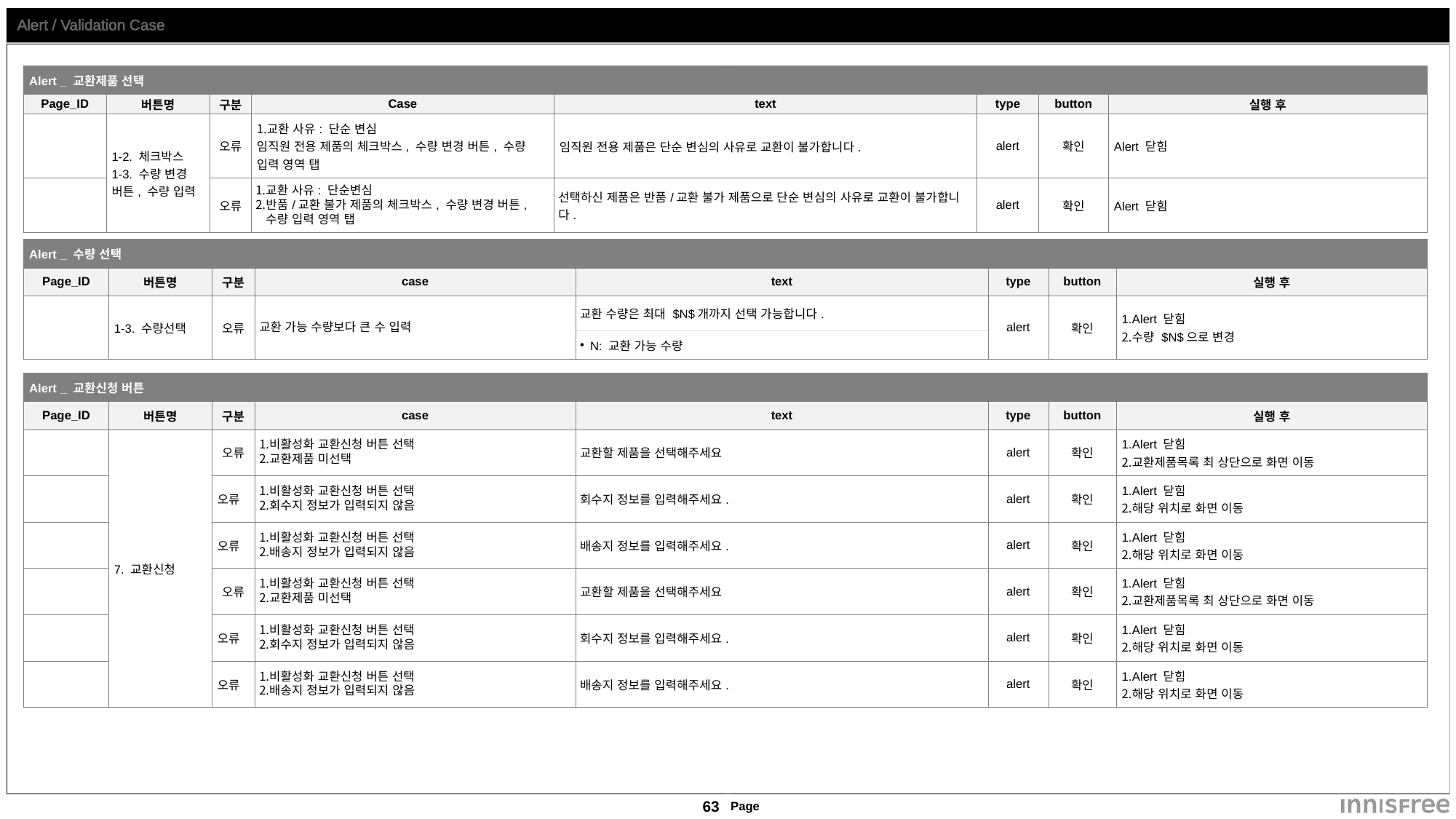

# Alert / Validation Case
| Alert \_ 교환제품 선택 |  |  |  |  |  |  |  |
| --- | --- | --- | --- | --- | --- | --- | --- |
| Page\_ID | 버튼명 | 구분 | Case | text | type | button | 실행 후 |
|  | 1-2. 체크박스 1-3. 수량 변경 버튼, 수량 입력 | 오류 | 교환 사유: 단순 변심 임직원 전용 제품의 체크박스, 수량 변경 버튼, 수량 입력 영역 탭 | 임직원 전용 제품은 단순 변심의 사유로 교환이 불가합니다. | alert | 확인 | Alert 닫힘 |
|  |  | 오류 | 교환 사유: 단순변심 반품/교환 불가 제품의 체크박스, 수량 변경 버튼, 수량 입력 영역 탭 | 선택하신 제품은 반품/교환 불가 제품으로 단순 변심의 사유로 교환이 불가합니다. | alert | 확인 | Alert 닫힘 |
| Alert \_ 수량 선택 |  |  |  |  |  |  |  |
| --- | --- | --- | --- | --- | --- | --- | --- |
| Page\_ID | 버튼명 | 구분 | case | text | type | button | 실행 후 |
|  | 1-3. 수량선택 | 오류 | 교환 가능 수량보다 큰 수 입력 | 교환 수량은 최대 $N$개까지 선택 가능합니다. | alert | 확인 | Alert 닫힘 수량 $N$으로 변경 |
|  |  |  |  | N: 교환 가능 수량 |  |  |  |
| Alert \_ 교환신청 버튼 |  |  |  |  |  |  |  |
| --- | --- | --- | --- | --- | --- | --- | --- |
| Page\_ID | 버튼명 | 구분 | case | text | type | button | 실행 후 |
|  | 7. 교환신청 | 오류 | 비활성화 교환신청 버튼 선택 교환제품 미선택 | 교환할 제품을 선택해주세요 | alert | 확인 | Alert 닫힘 교환제품목록 최 상단으로 화면 이동 |
|  |  | 오류 | 비활성화 교환신청 버튼 선택 회수지 정보가 입력되지 않음 | 회수지 정보를 입력해주세요. | alert | 확인 | Alert 닫힘 해당 위치로 화면 이동 |
|  |  | 오류 | 비활성화 교환신청 버튼 선택 배송지 정보가 입력되지 않음 | 배송지 정보를 입력해주세요. | alert | 확인 | Alert 닫힘 해당 위치로 화면 이동 |
|  |  | 오류 | 비활성화 교환신청 버튼 선택 교환제품 미선택 | 교환할 제품을 선택해주세요 | alert | 확인 | Alert 닫힘 교환제품목록 최 상단으로 화면 이동 |
|  |  | 오류 | 비활성화 교환신청 버튼 선택 회수지 정보가 입력되지 않음 | 회수지 정보를 입력해주세요. | alert | 확인 | Alert 닫힘 해당 위치로 화면 이동 |
|  |  | 오류 | 비활성화 교환신청 버튼 선택 배송지 정보가 입력되지 않음 | 배송지 정보를 입력해주세요. | alert | 확인 | Alert 닫힘 해당 위치로 화면 이동 |